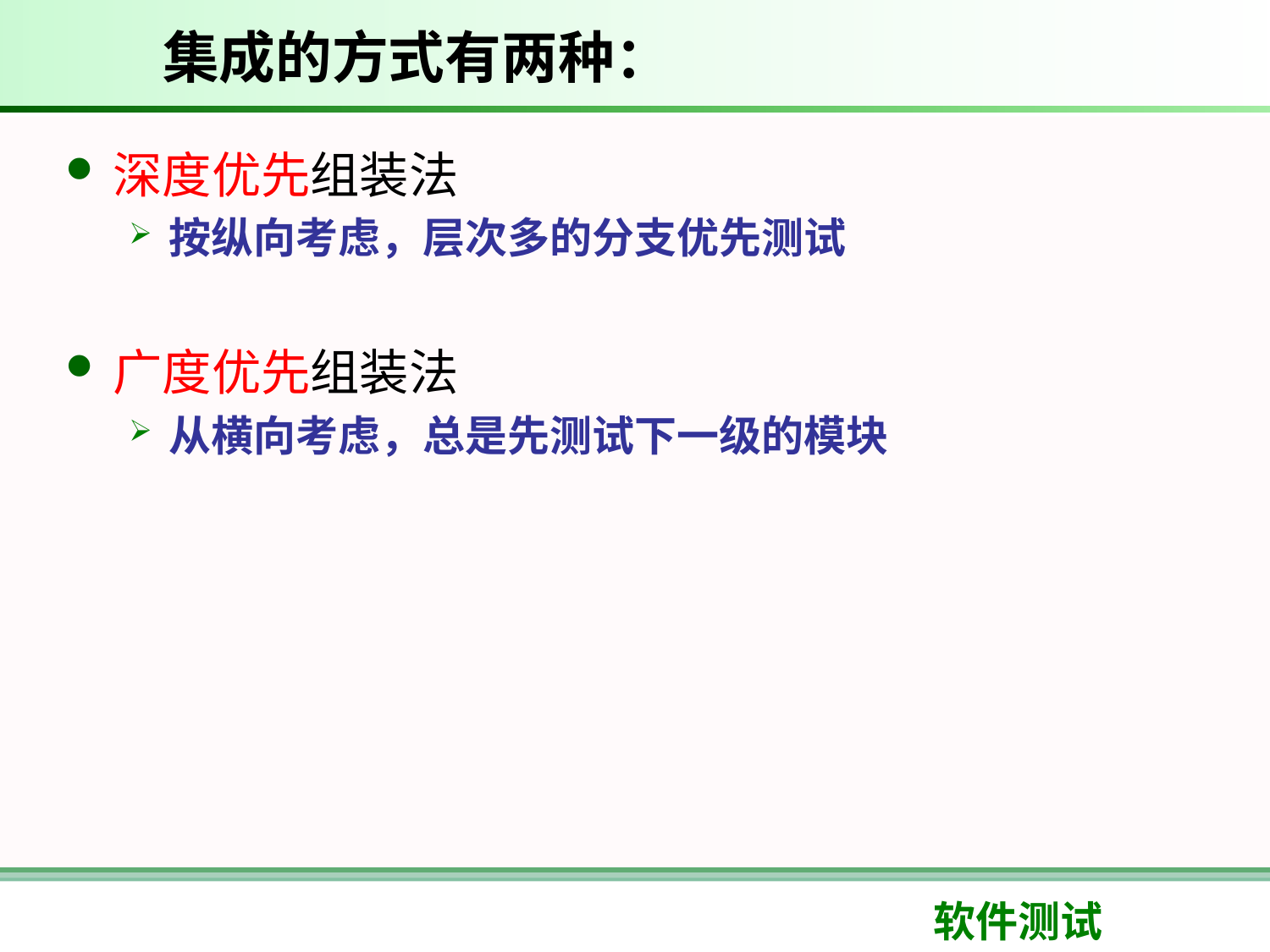

# 集成的方式有两种：
深度优先组装法
按纵向考虑，层次多的分支优先测试

广度优先组装法
从横向考虑，总是先测试下一级的模块